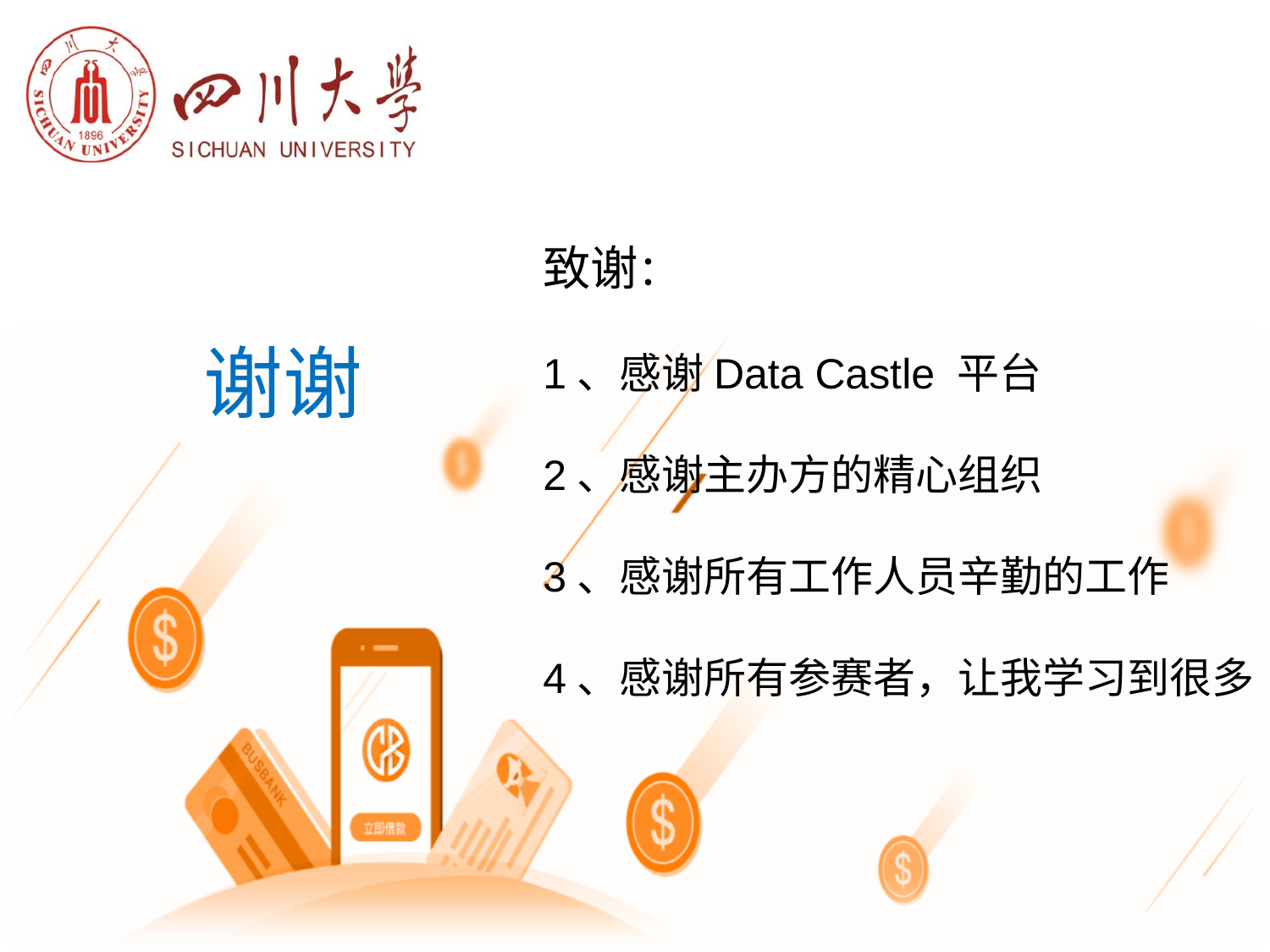

致谢：

1、感谢Data Castle 平台

2、感谢主办方的精心组织

3、感谢所有工作人员辛勤的工作

4、感谢所有参赛者，让我学习到很多
谢谢